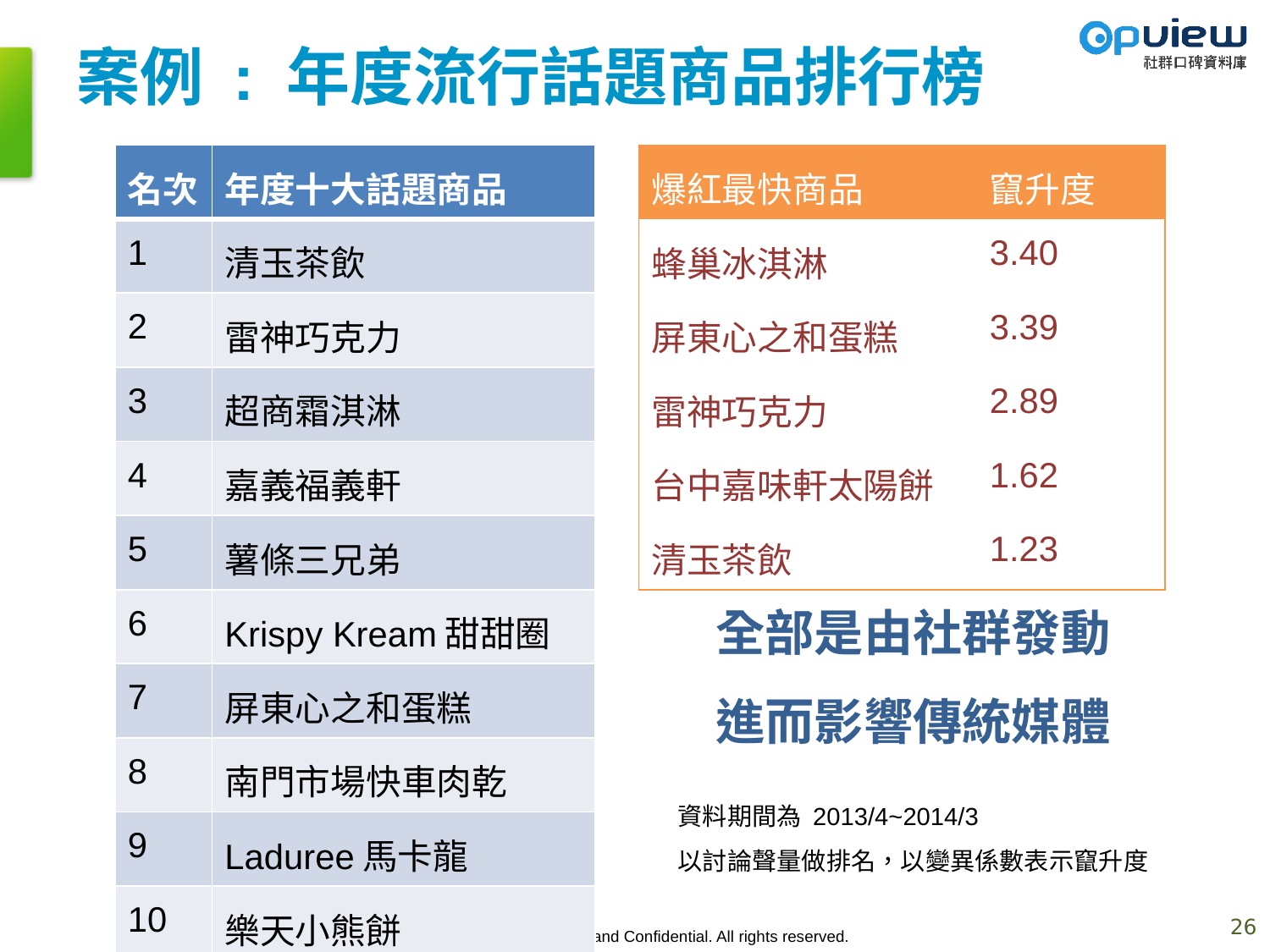

# 案例 : 年度流行話題商品排行榜
| 名次 | 年度十大話題商品 |
| --- | --- |
| 1 | 清玉茶飲 |
| 2 | 雷神巧克力 |
| 3 | 超商霜淇淋 |
| 4 | 嘉義福義軒 |
| 5 | 薯條三兄弟 |
| 6 | Krispy Kream甜甜圈 |
| 7 | 屏東心之和蛋糕 |
| 8 | 南門市場快車肉乾 |
| 9 | Laduree馬卡龍 |
| 10 | 樂天小熊餅 |
| 爆紅最快商品 | 竄升度 |
| --- | --- |
| 蜂巢冰淇淋 | 3.40 |
| 屏東心之和蛋糕 | 3.39 |
| 雷神巧克力 | 2.89 |
| 台中嘉味軒太陽餅 | 1.62 |
| 清玉茶飲 | 1.23 |

全部是由社群發動
進而影響傳統媒體
資料期間為 2013/4~2014/3
以討論聲量做排名，以變異係數表示竄升度
26